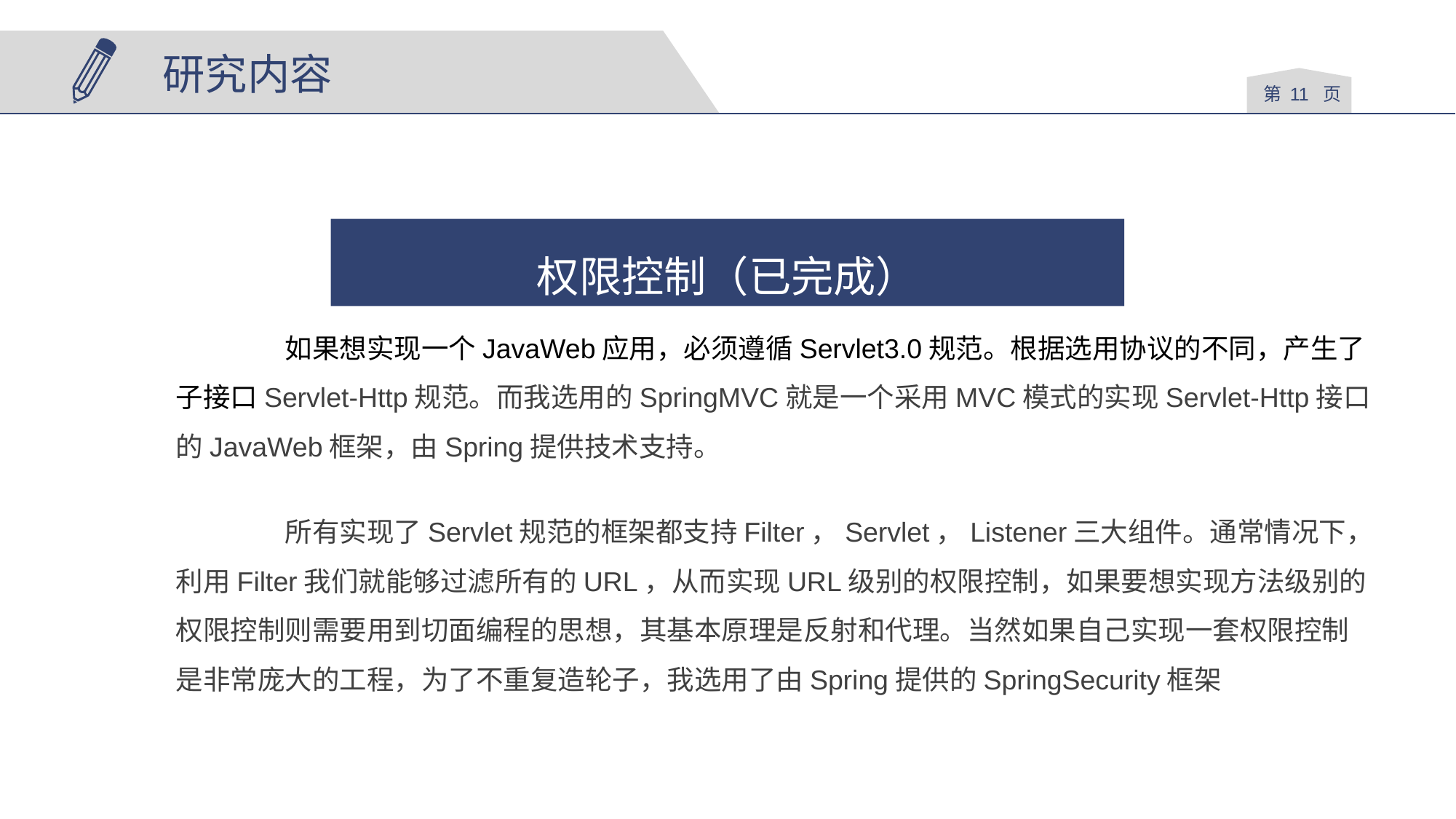

研究内容

第 11  页
权限控制（已完成）
 	如果想实现一个JavaWeb应用，必须遵循Servlet3.0规范。根据选用协议的不同，产生了子接口Servlet-Http规范。而我选用的SpringMVC就是一个采用MVC模式的实现Servlet-Http接口的JavaWeb框架，由Spring提供技术支持。

  	所有实现了Servlet规范的框架都支持Filter，Servlet，Listener三大组件。通常情况下，利用Filter我们就能够过滤所有的URL，从而实现URL级别的权限控制，如果要想实现方法级别的权限控制则需要用到切面编程的思想，其基本原理是反射和代理。当然如果自己实现一套权限控制是非常庞大的工程，为了不重复造轮子，我选用了由Spring提供的SpringSecurity框架